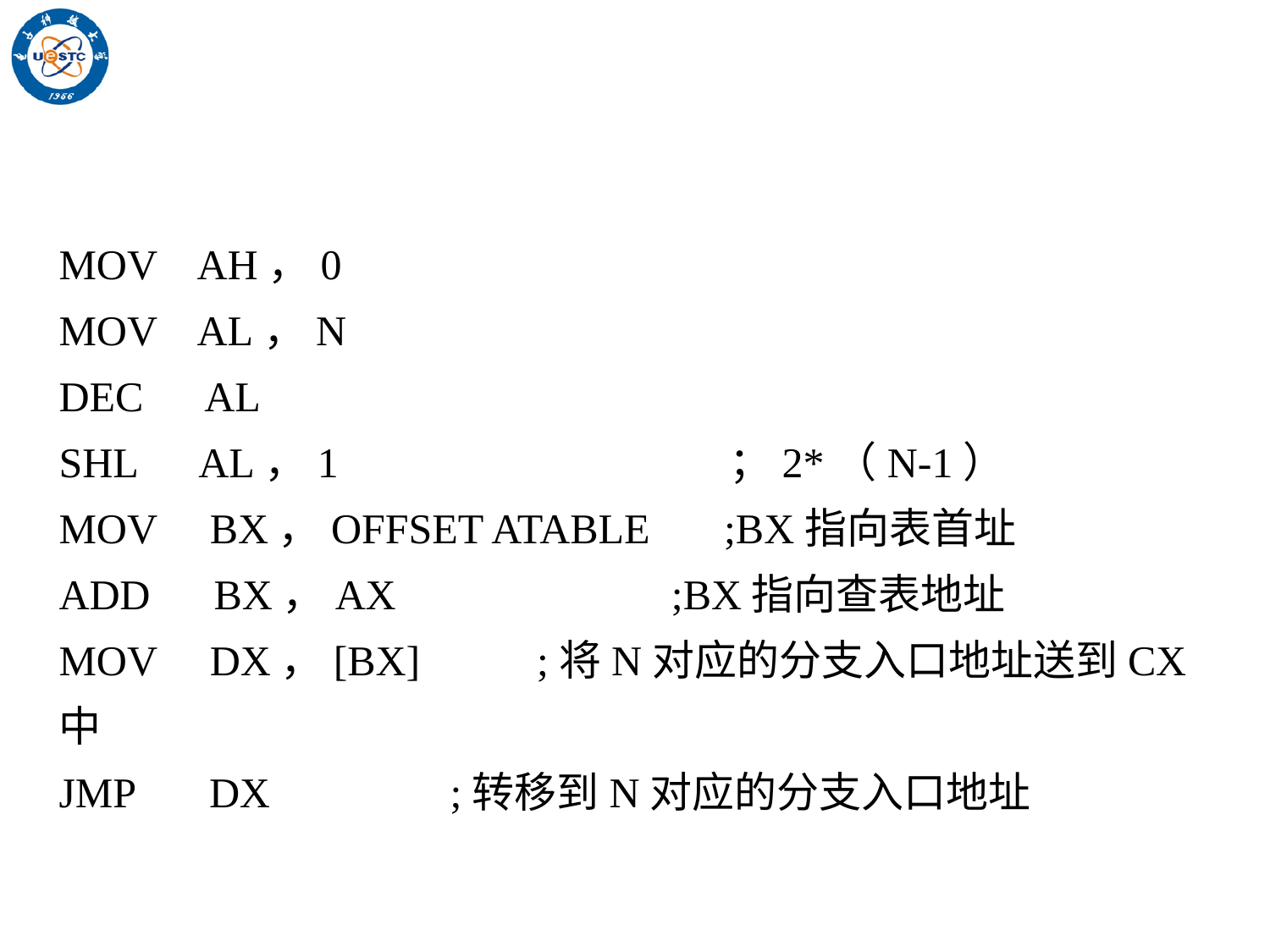

MOV    AH，0
MOV    AL，N
DEC      AL
SHL      AL，1                                    ；2*（N-1）
MOV     BX，OFFSET ATABLE       ;BX指向表首址
ADD      BX，AX                          ;BX指向查表地址
MOV     DX，[BX]           ;将N对应的分支入口地址送到CX中
JMP       DX                 ;转移到N对应的分支入口地址